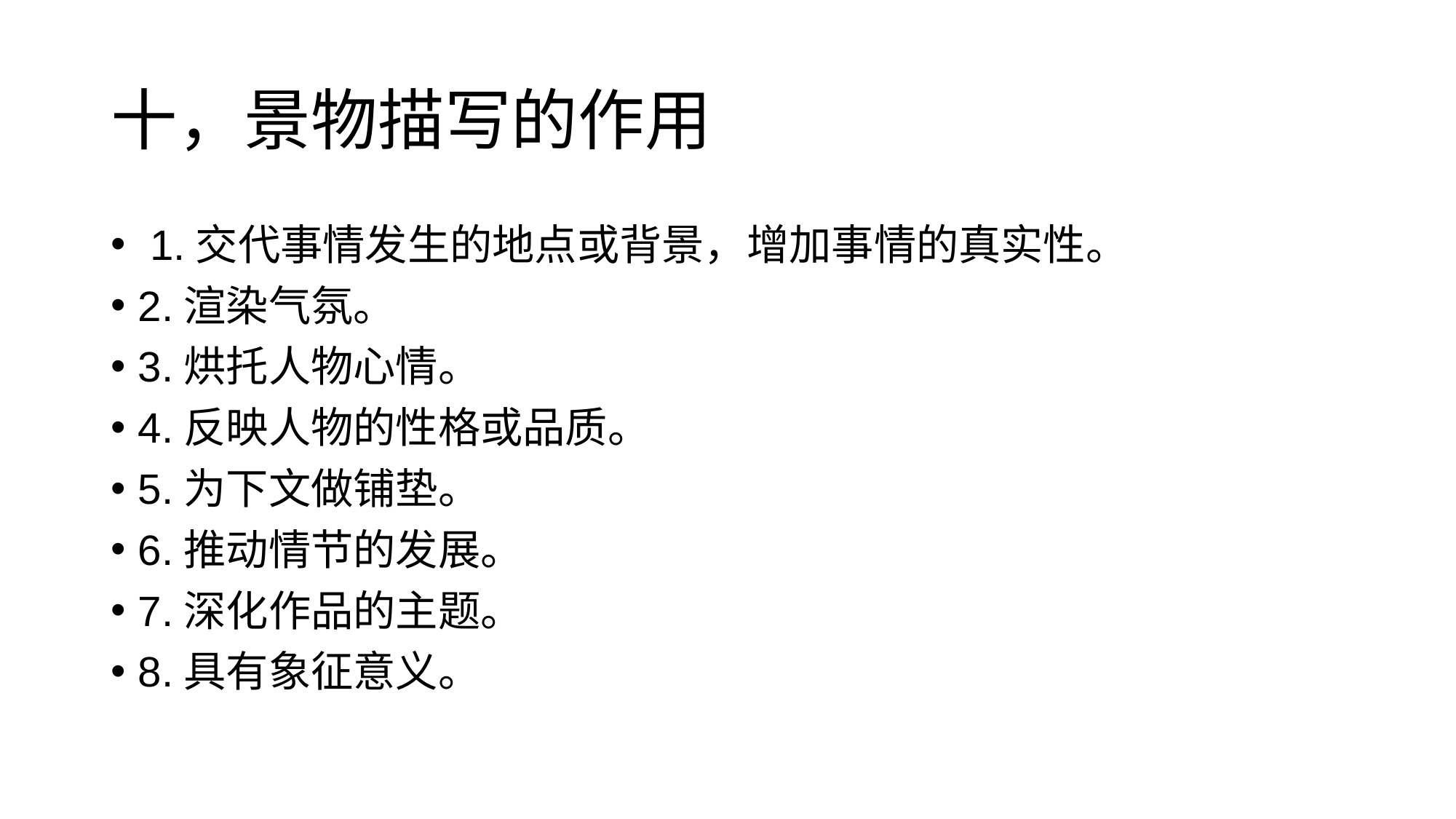

# 十，景物描写的作用
 1.交代事情发生的地点或背景，增加事情的真实性。
2.渲染气氛。
3.烘托人物心情。
4.反映人物的性格或品质。
5.为下文做铺垫。
6.推动情节的发展。
7.深化作品的主题。
8.具有象征意义。